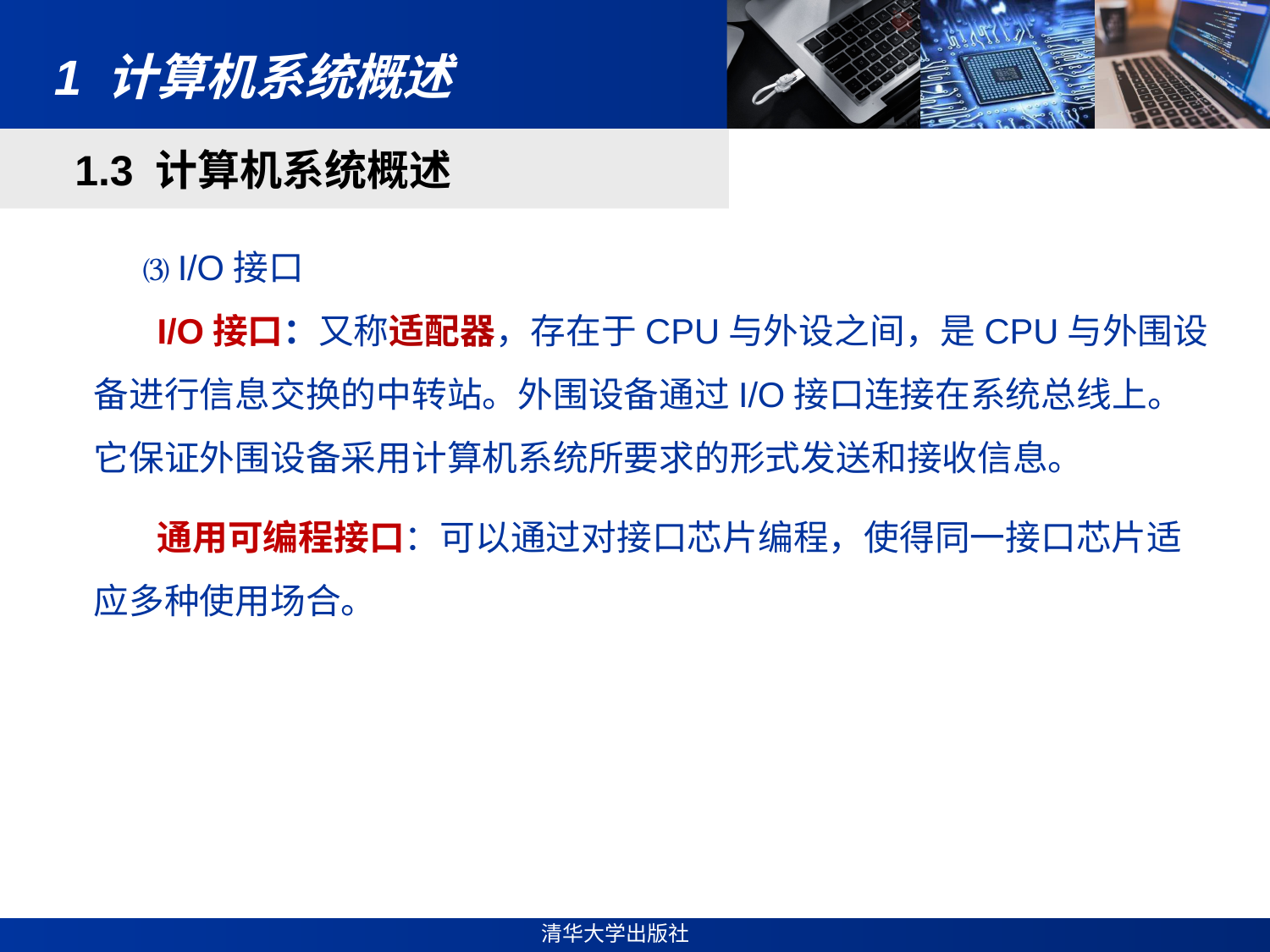

# 1 计算机系统概述
1.3 计算机系统概述
     ⑶I/O接口
I/O接口：又称适配器，存在于CPU与外设之间，是CPU与外围设备进行信息交换的中转站。外围设备通过I/O接口连接在系统总线上。它保证外围设备采用计算机系统所要求的形式发送和接收信息。

通用可编程接口：可以通过对接口芯片编程，使得同一接口芯片适应多种使用场合。